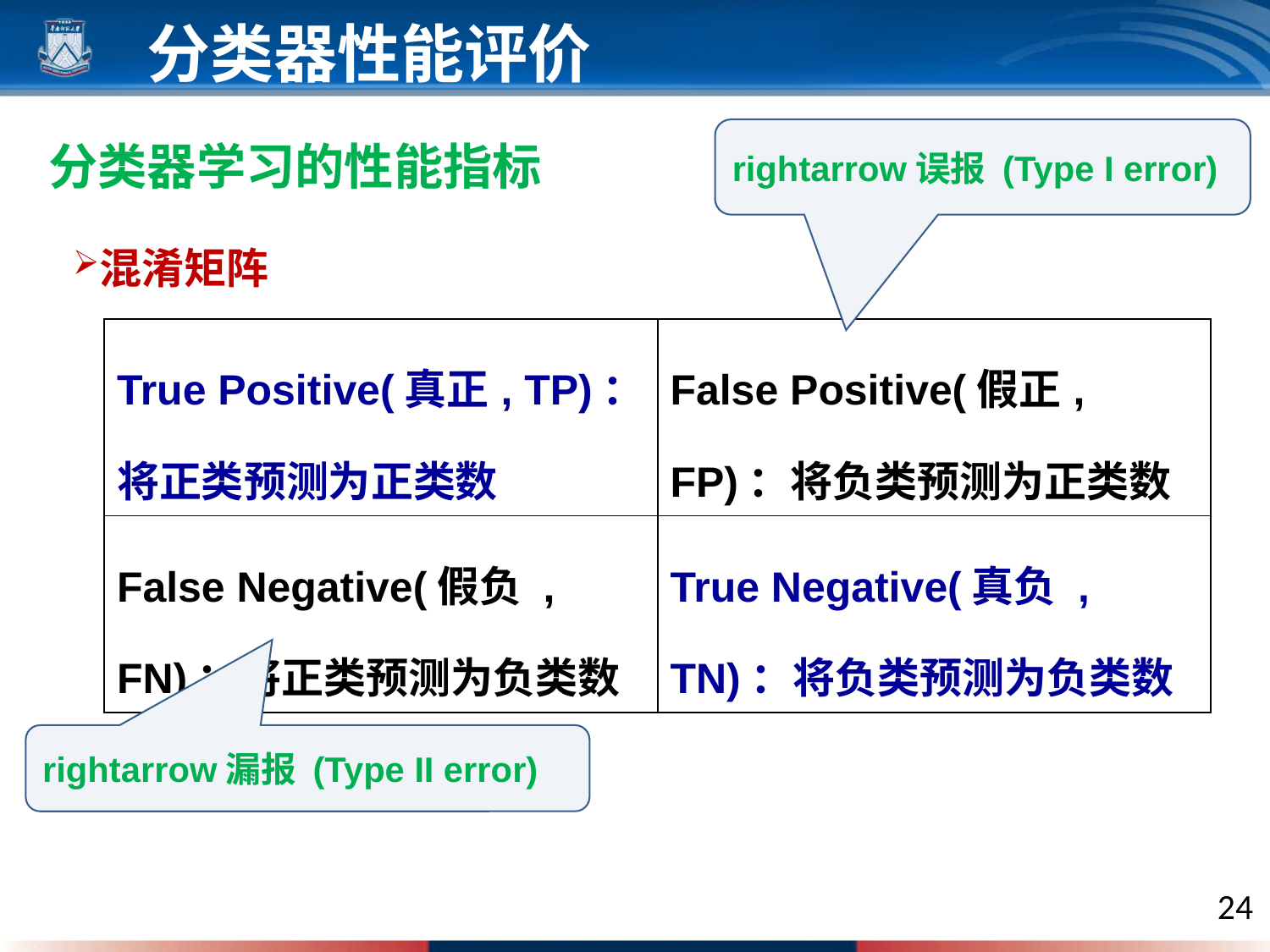

分类器性能评价
分类器学习的性能指标
rightarrow误报 (Type I error)
混淆矩阵
| True Positive(真正, TP)：将正类预测为正类数 | False Positive(假正, FP)：将负类预测为正类数 |
| --- | --- |
| False Negative(假负 , FN)：将正类预测为负类数 | True Negative(真负 , TN)：将负类预测为负类数 |
rightarrow漏报 (Type II error)